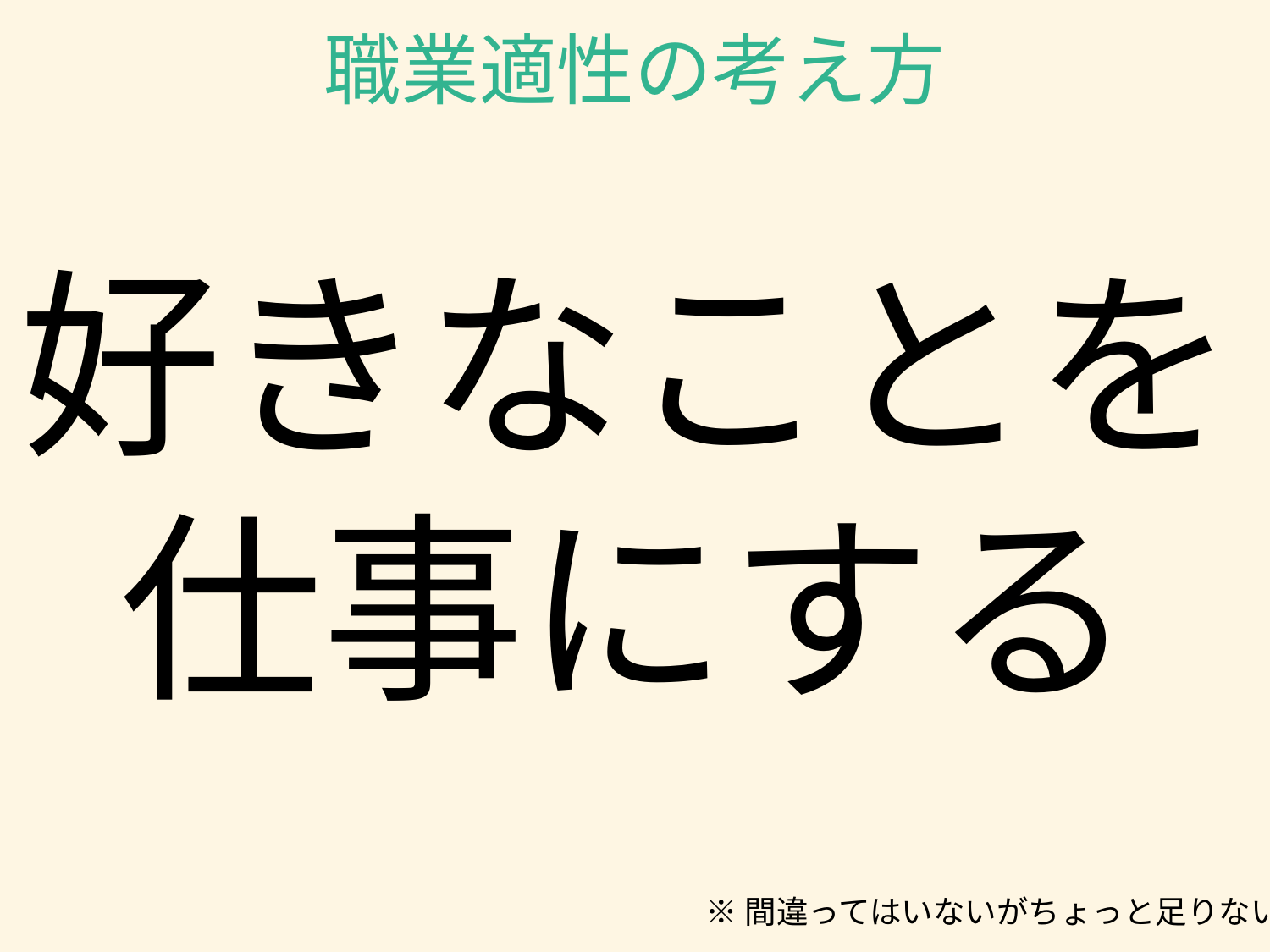

# 職業適性の考え方
好きなことを
仕事にする
※間違ってはいないがちょっと足りない